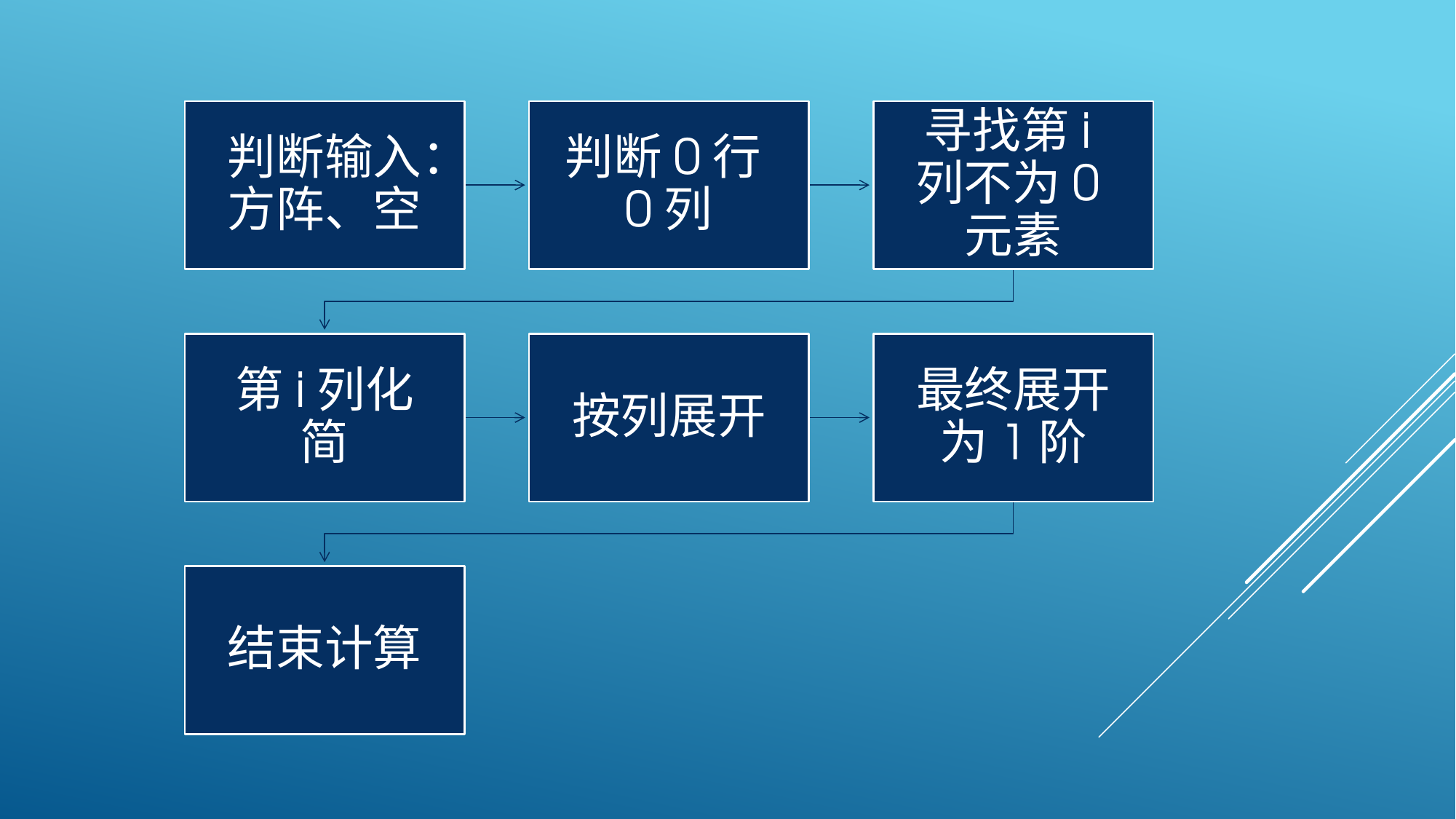

判断输入：方阵、空

判断0行0列

寻找第i列不为0元素

第i列化简

按列展开

最终展开为1阶
结束计算